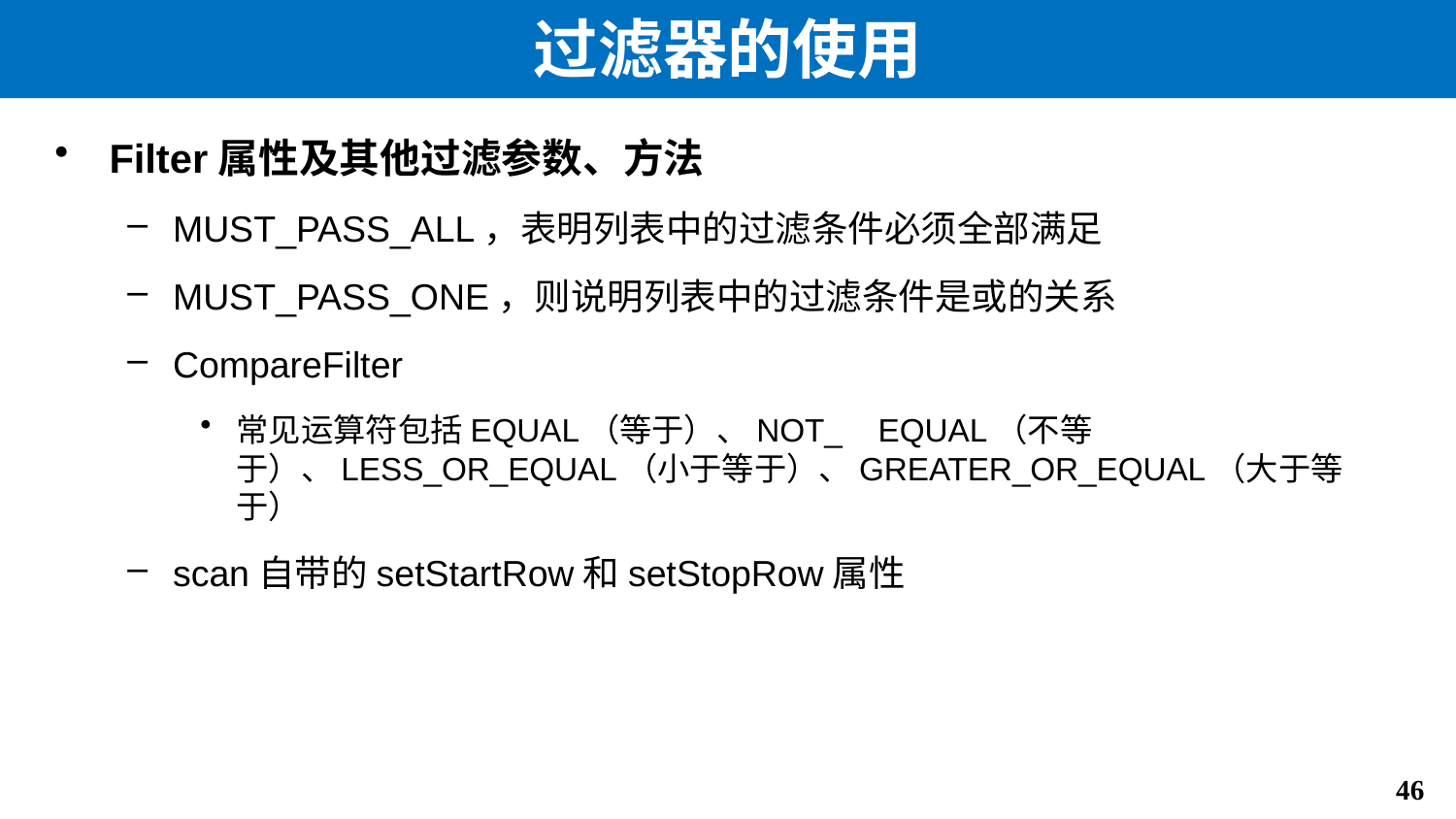

# 过滤器的使用
Filter属性及其他过滤参数、方法
MUST_PASS_ALL，表明列表中的过滤条件必须全部满足
MUST_PASS_ONE，则说明列表中的过滤条件是或的关系
CompareFilter
常见运算符包括EQUAL（等于）、NOT_    EQUAL（不等于）、LESS_OR_EQUAL（小于等于）、GREATER_OR_EQUAL（大于等于）
scan自带的setStartRow和setStopRow属性